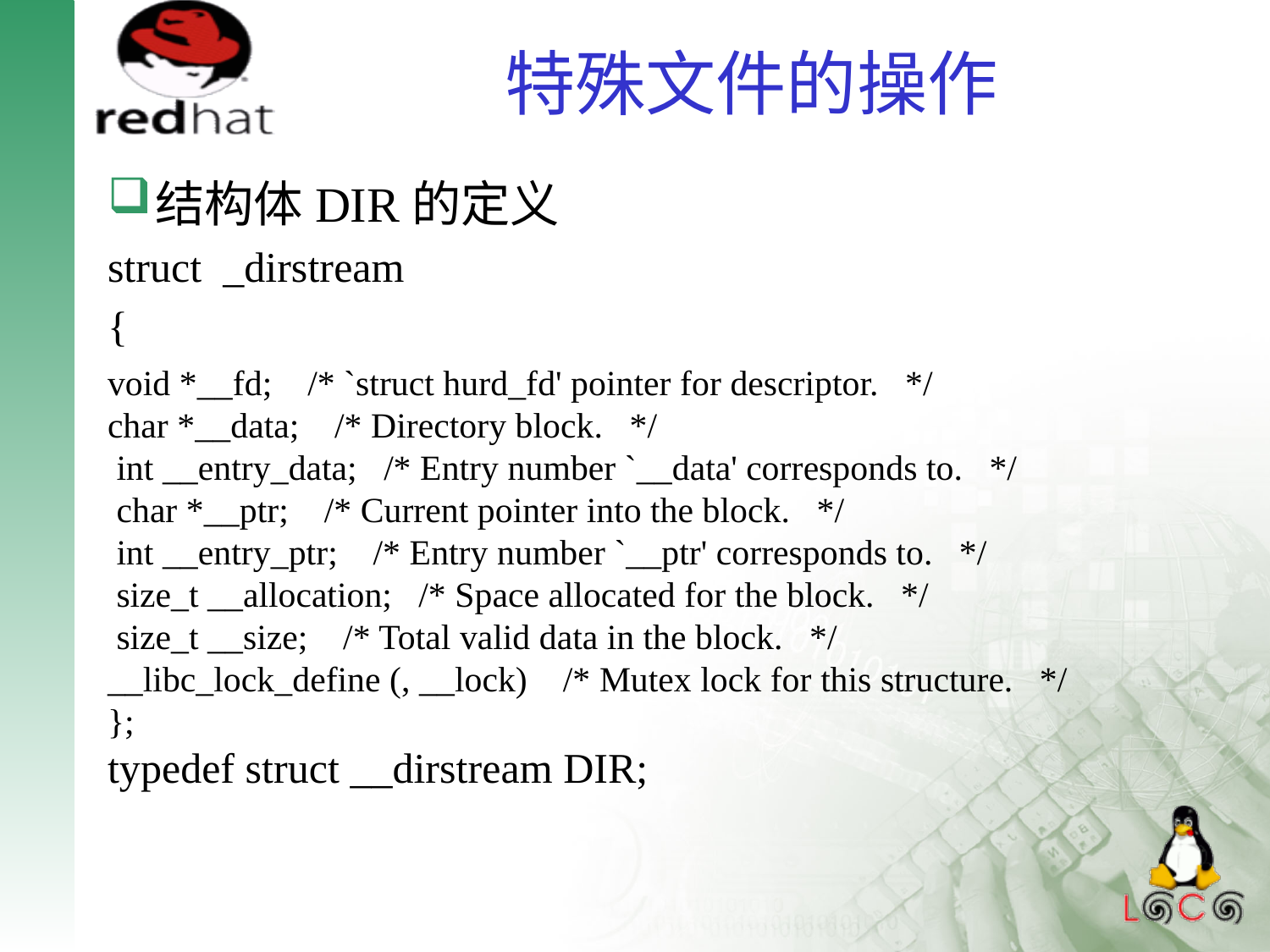

# 特殊文件的操作
结构体DIR的定义
struct  _dirstream
{
void *__fd;    /* `struct hurd_fd' pointer for descriptor.   */
char *__data;    /* Directory block.   */
 int __entry_data;   /* Entry number `__data' corresponds to.   */
 char *__ptr;    /* Current pointer into the block.   */
 int __entry_ptr;    /* Entry number `__ptr' corresponds to.   */
 size_t __allocation;   /* Space allocated for the block.   */
 size_t __size;    /* Total valid data in the block.   */
__libc_lock_define (, __lock)    /* Mutex lock for this structure.   */
};
typedef struct __dirstream DIR;